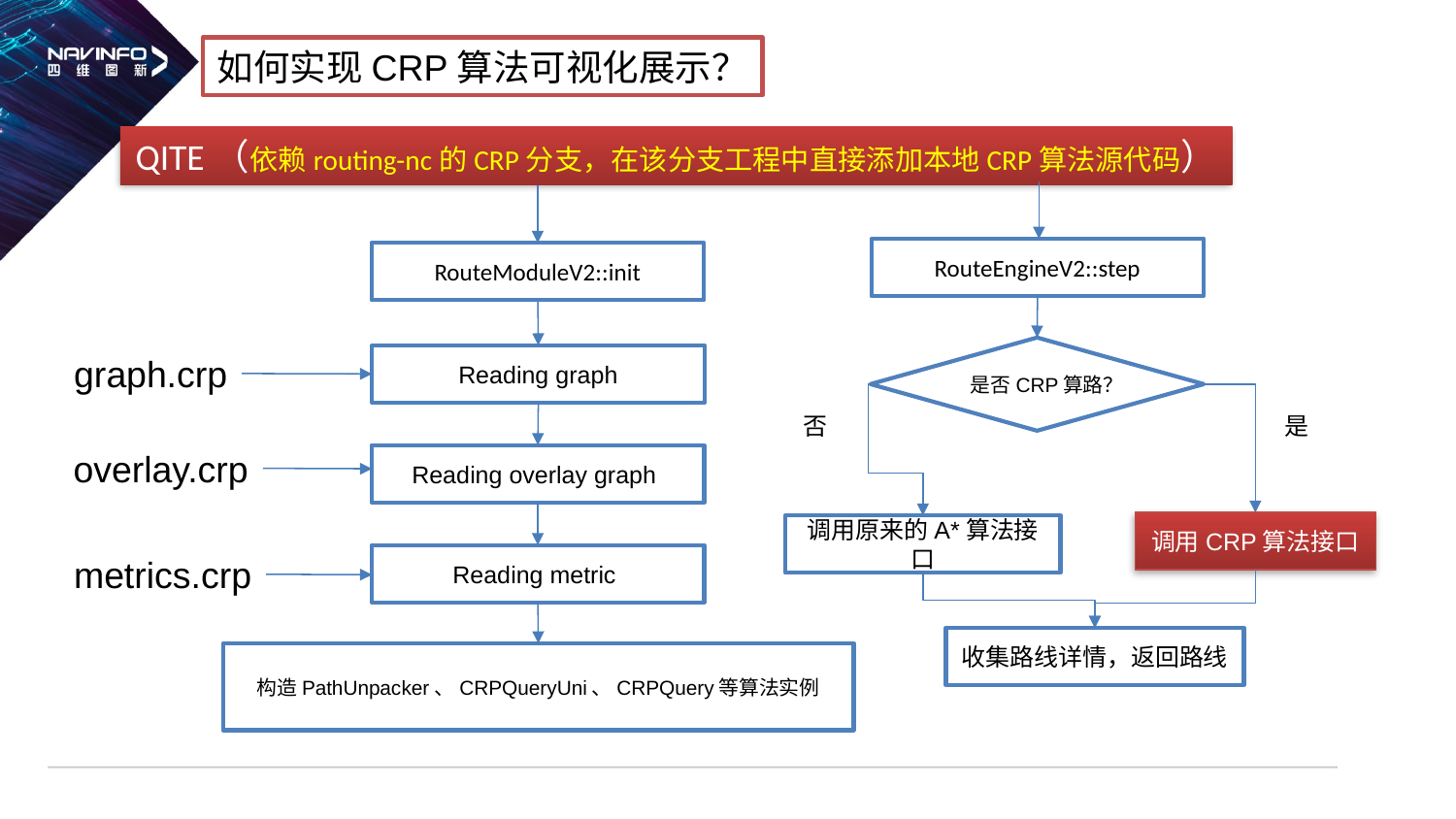

# Sprint1：处理流程
如何实现CRP算法可视化展示？
QITE（依赖routing-nc的CRP分支，在该分支工程中直接添加本地CRP算法源代码）
RouteEngineV2::step
RouteModuleV2::init
是否CRP算路？
graph.crp
Reading graph
是
否
overlay.crp
Reading overlay graph
调用CRP算法接口
调用原来的A*算法接口
Reading metric
metrics.crp
收集路线详情，返回路线
构造PathUnpacker、CRPQueryUni、CRPQuery等算法实例